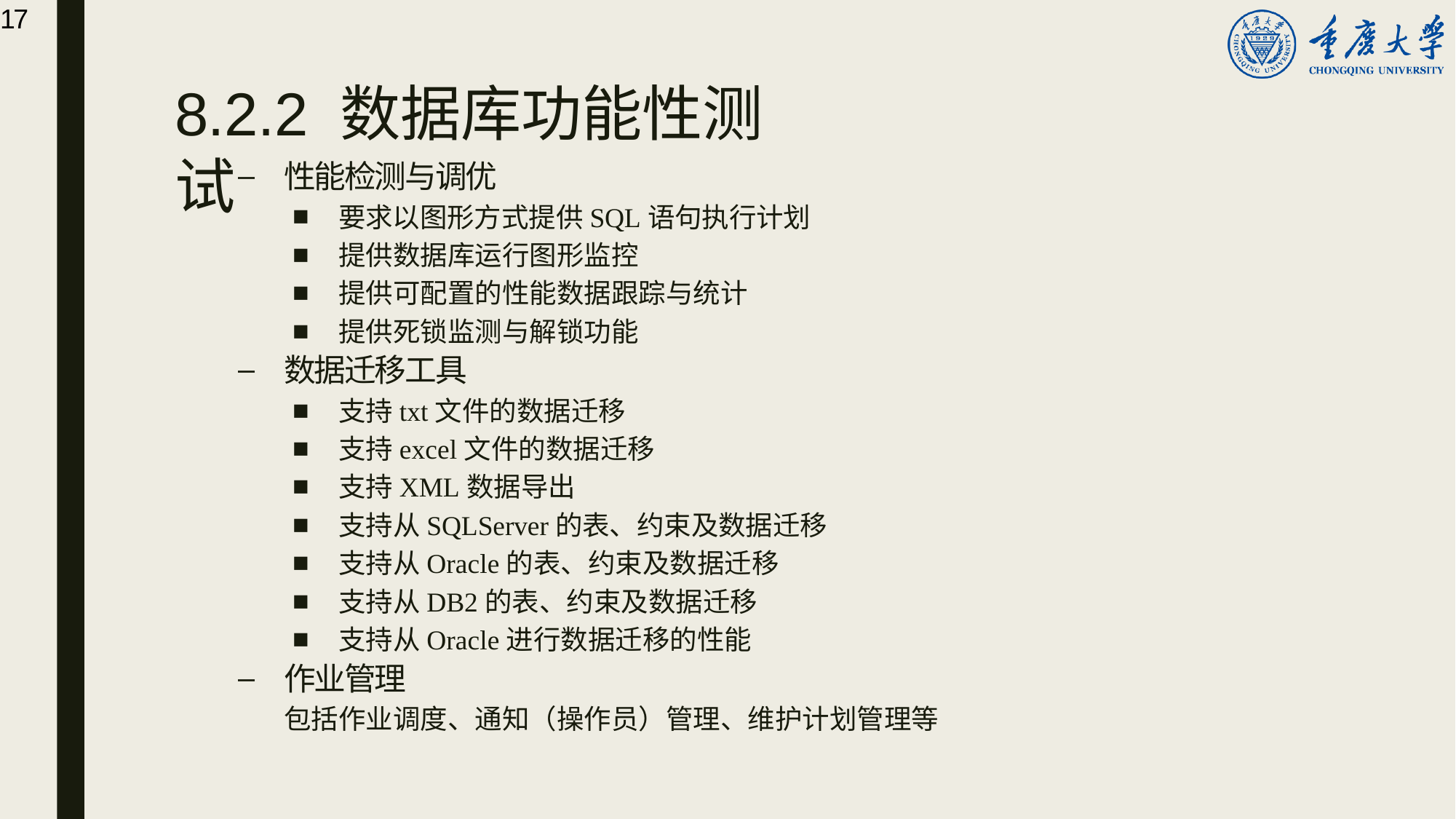

17
# 8.2.2 数据库功能性测试
性能检测与调优
要求以图形方式提供SQL语句执行计划
提供数据库运行图形监控
提供可配置的性能数据跟踪与统计
提供死锁监测与解锁功能
数据迁移工具
支持txt文件的数据迁移
支持excel文件的数据迁移
支持XML数据导出
支持从SQLServer的表、约束及数据迁移
支持从Oracle的表、约束及数据迁移
支持从DB2的表、约束及数据迁移
支持从Oracle进行数据迁移的性能
作业管理
包括作业调度、通知（操作员）管理、维护计划管理等